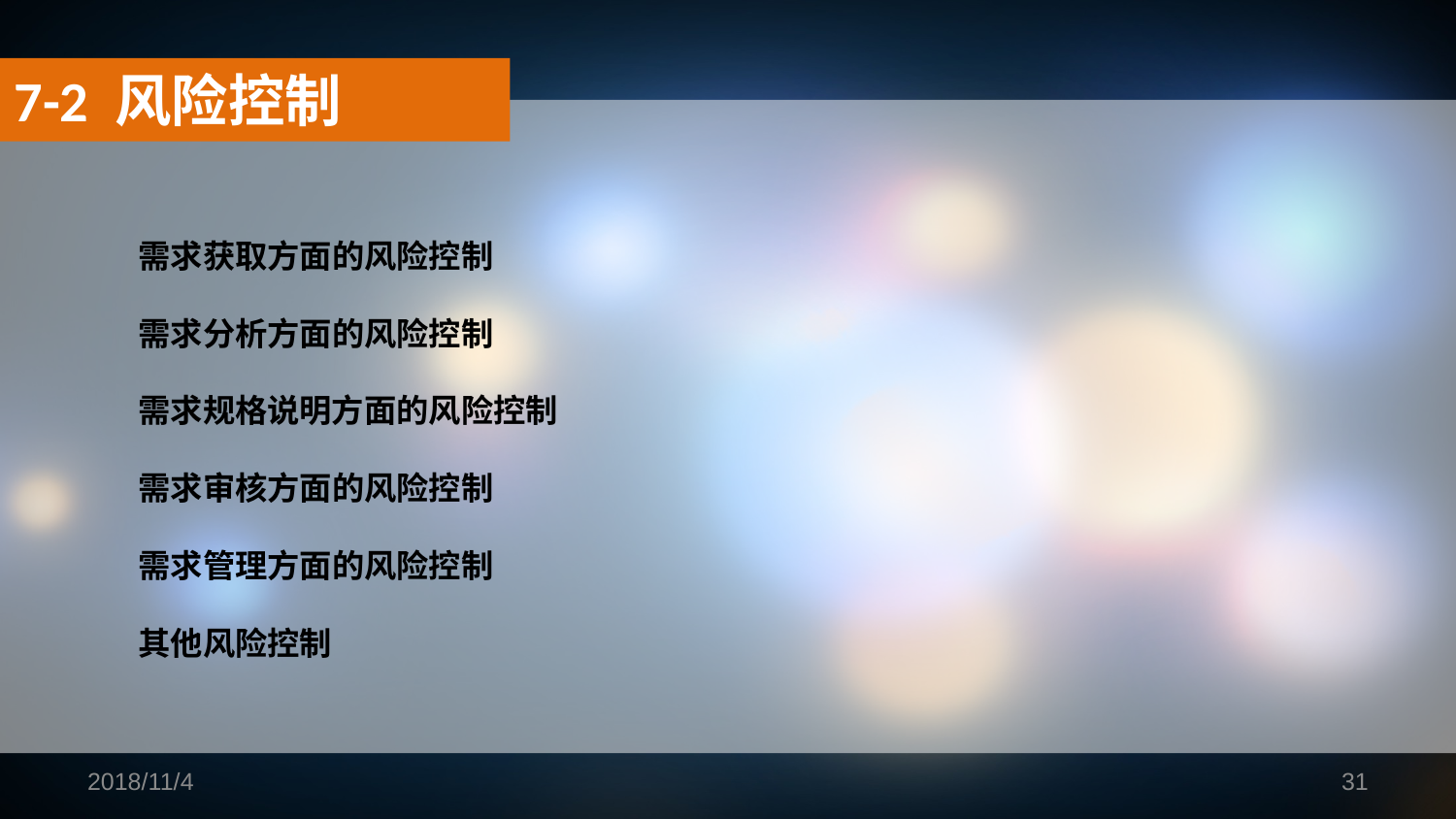

7-2 风险控制

需求获取方面的风险控制
需求分析方面的风险控制
需求规格说明方面的风险控制
需求审核方面的风险控制
需求管理方面的风险控制
其他风险控制
2018/11/4
31